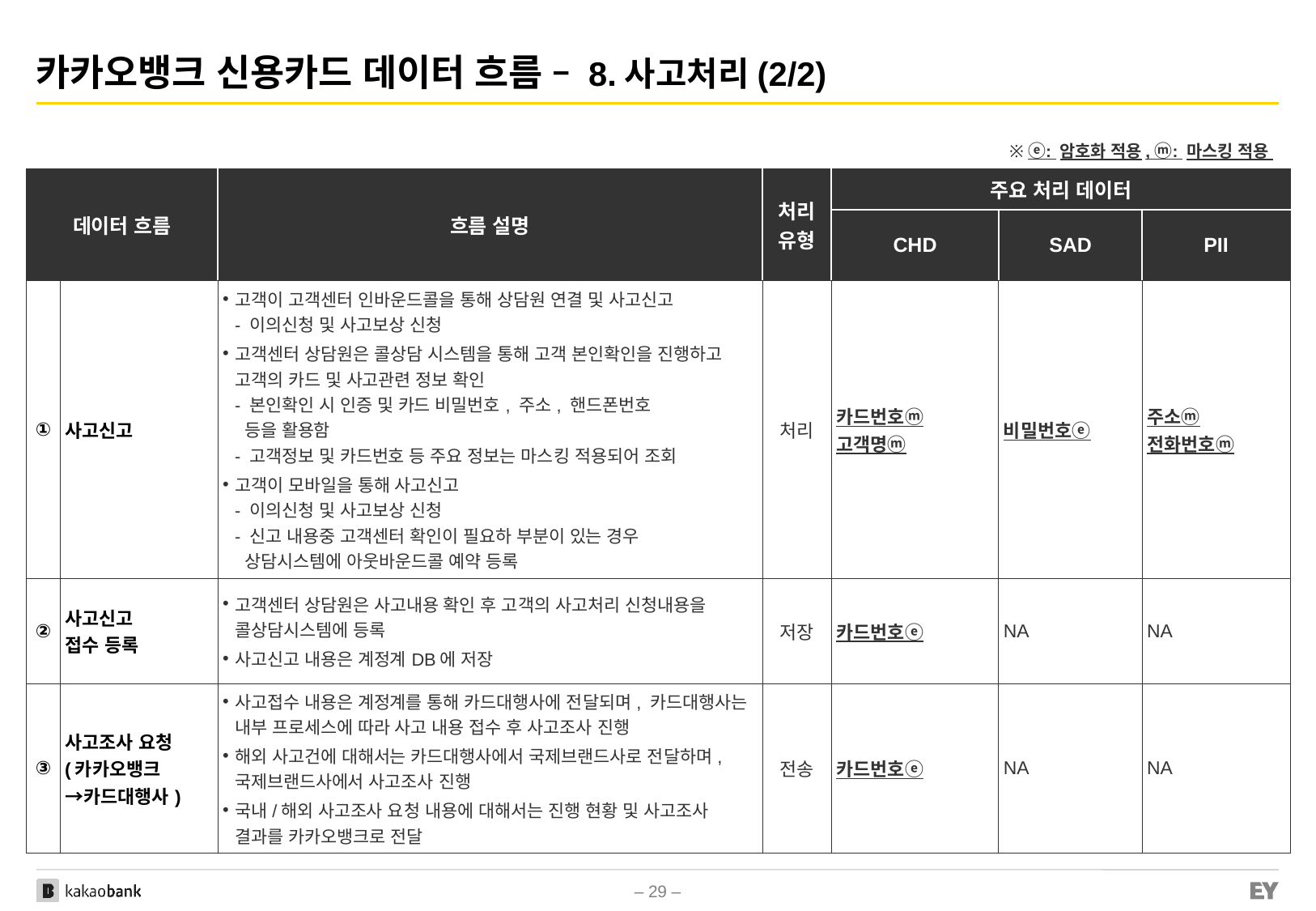

# 카카오뱅크 신용카드 데이터 흐름 – 8.사고처리(2/2)
※ ⓔ: 암호화 적용, ⓜ: 마스킹 적용
| 데이터 흐름 |  | 흐름 설명 | 처리 유형 | 주요 처리 데이터 |  |  |
| --- | --- | --- | --- | --- | --- | --- |
|  |  |  |  | CHD | SAD | PII |
| ① | 사고신고 | 고객이 고객센터 인바운드콜을 통해 상담원 연결 및 사고신고 - 이의신청 및 사고보상 신청 고객센터 상담원은 콜상담 시스템을 통해 고객 본인확인을 진행하고 고객의 카드 및 사고관련 정보 확인 - 본인확인 시 인증 및 카드 비밀번호, 주소, 핸드폰번호 등을 활용함 - 고객정보 및 카드번호 등 주요 정보는 마스킹 적용되어 조회 고객이 모바일을 통해 사고신고 - 이의신청 및 사고보상 신청 - 신고 내용중 고객센터 확인이 필요하 부분이 있는 경우 상담시스템에 아웃바운드콜 예약 등록 | 처리 | 카드번호ⓜ 고객명ⓜ | 비밀번호ⓔ | 주소ⓜ 전화번호ⓜ |
| ② | 사고신고 접수 등록 | 고객센터 상담원은 사고내용 확인 후 고객의 사고처리 신청내용을 콜상담시스템에 등록 사고신고 내용은 계정계DB에 저장 | 저장 | 카드번호ⓔ | NA | NA |
| ③ | 사고조사 요청 (카카오뱅크 →카드대행사) | 사고접수 내용은 계정계를 통해 카드대행사에 전달되며, 카드대행사는 내부 프로세스에 따라 사고 내용 접수 후 사고조사 진행 해외 사고건에 대해서는 카드대행사에서 국제브랜드사로 전달하며, 국제브랜드사에서 사고조사 진행 국내/해외 사고조사 요청 내용에 대해서는 진행 현황 및 사고조사 결과를 카카오뱅크로 전달 | 전송 | 카드번호ⓔ | NA | NA |